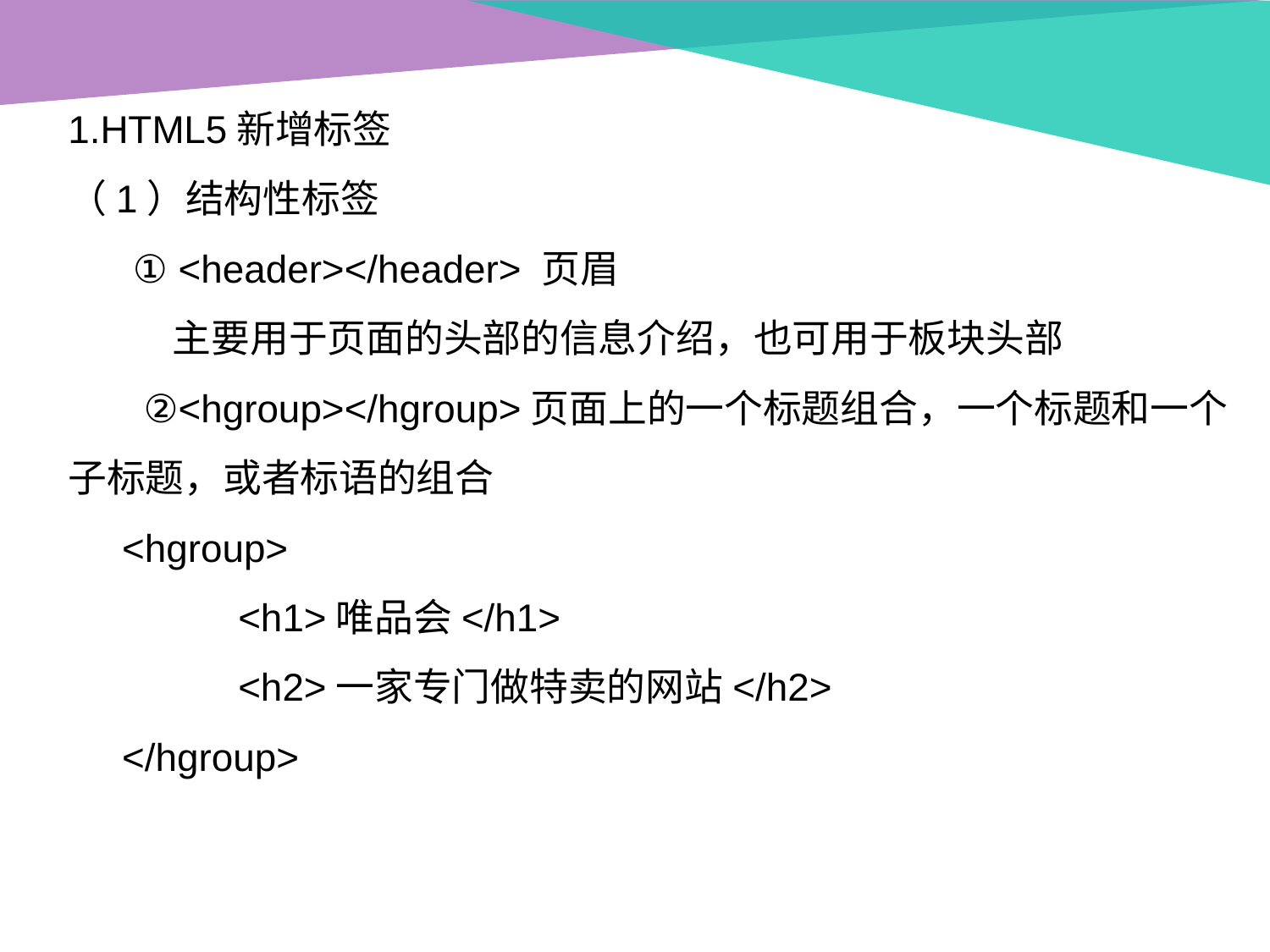

1.HTML5新增标签
（1）结构性标签
      ① <header></header> 页眉
           主要用于页面的头部的信息介绍，也可用于板块头部
       ②<hgroup></hgroup>页面上的一个标题组合，一个标题和一个子标题，或者标语的组合
     <hgroup>
	    <h1>唯品会</h1>
	    <h2>一家专门做特卖的网站</h2>
     </hgroup>